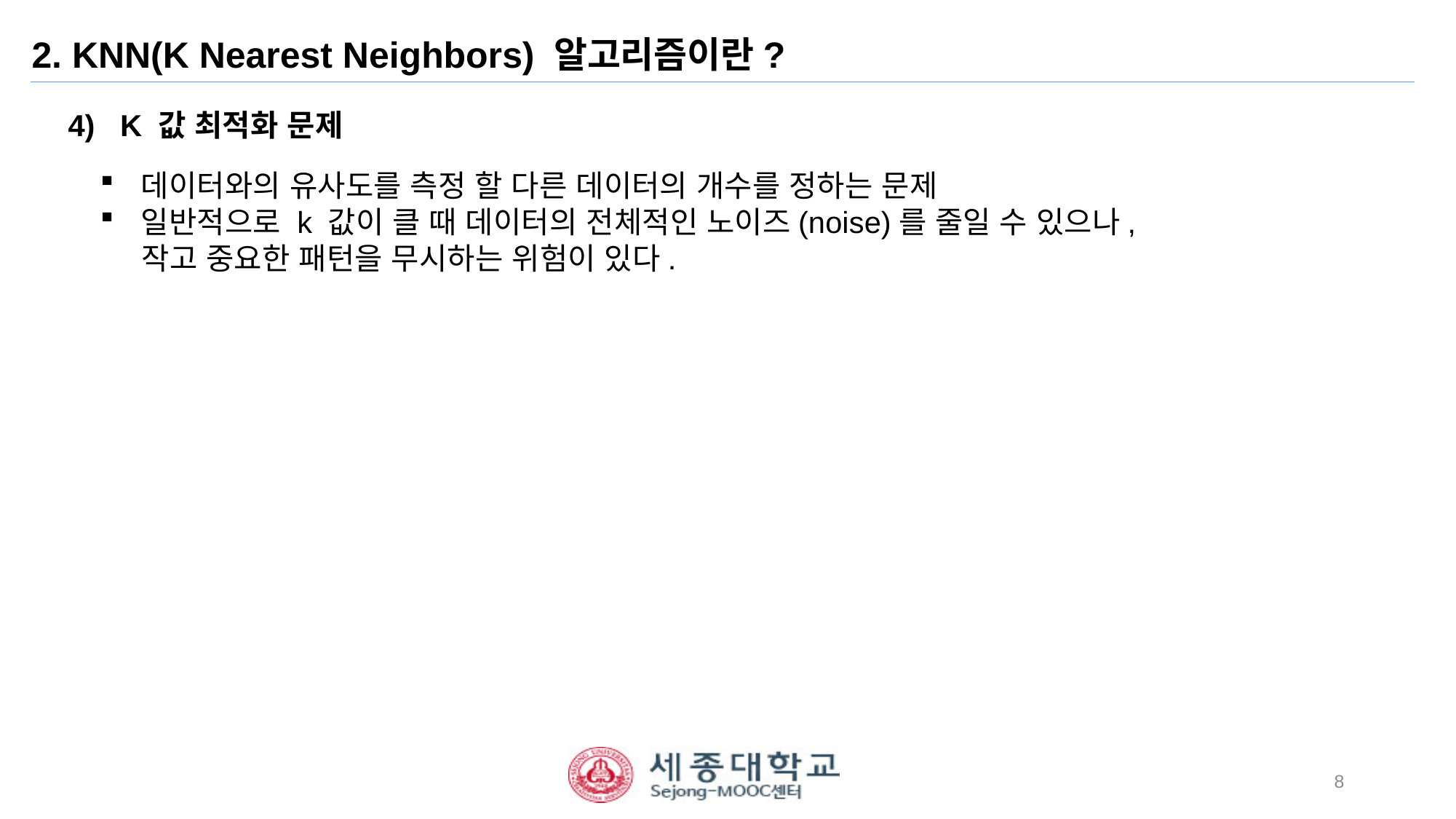

2. KNN(K Nearest Neighbors) 알고리즘이란?
4)   K 값 최적화 문제
데이터와의 유사도를 측정 할 다른 데이터의 개수를 정하는 문제
일반적으로 k 값이 클 때 데이터의 전체적인 노이즈(noise)를 줄일 수 있으나,
    작고 중요한 패턴을 무시하는 위험이 있다.
8